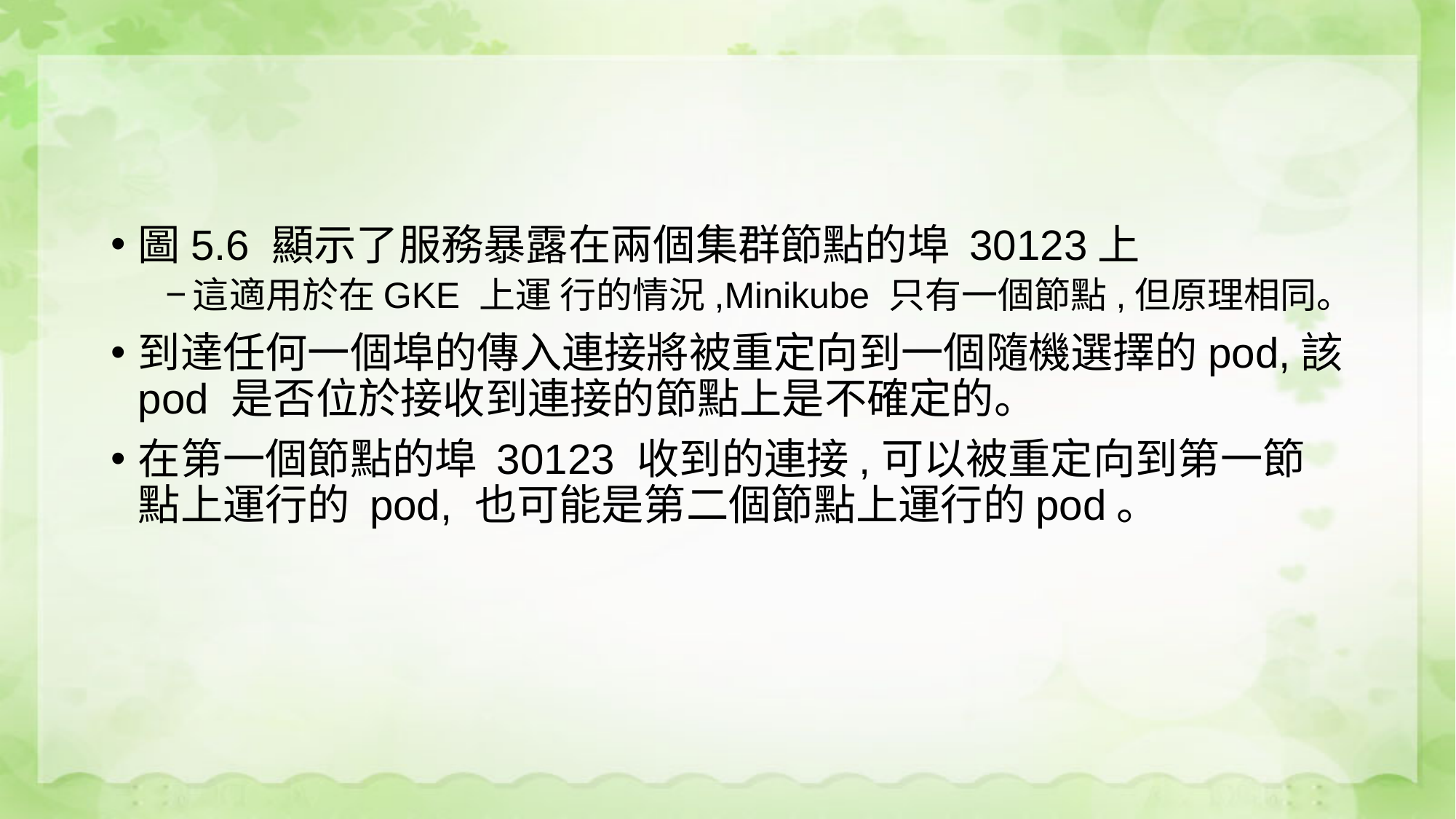

#
圖5.6 顯示了服務暴露在兩個集群節點的埠 30123上
這適用於在GKE 上運 行的情況,Minikube 只有一個節點,但原理相同。
到達任何一個埠的傳入連接將被重定向到一個隨機選擇的pod,該pod 是否位於接收到連接的節點上是不確定的。
在第一個節點的埠 30123 收到的連接,可以被重定向到第一節點上運行的 pod, 也可能是第二個節點上運行的pod。